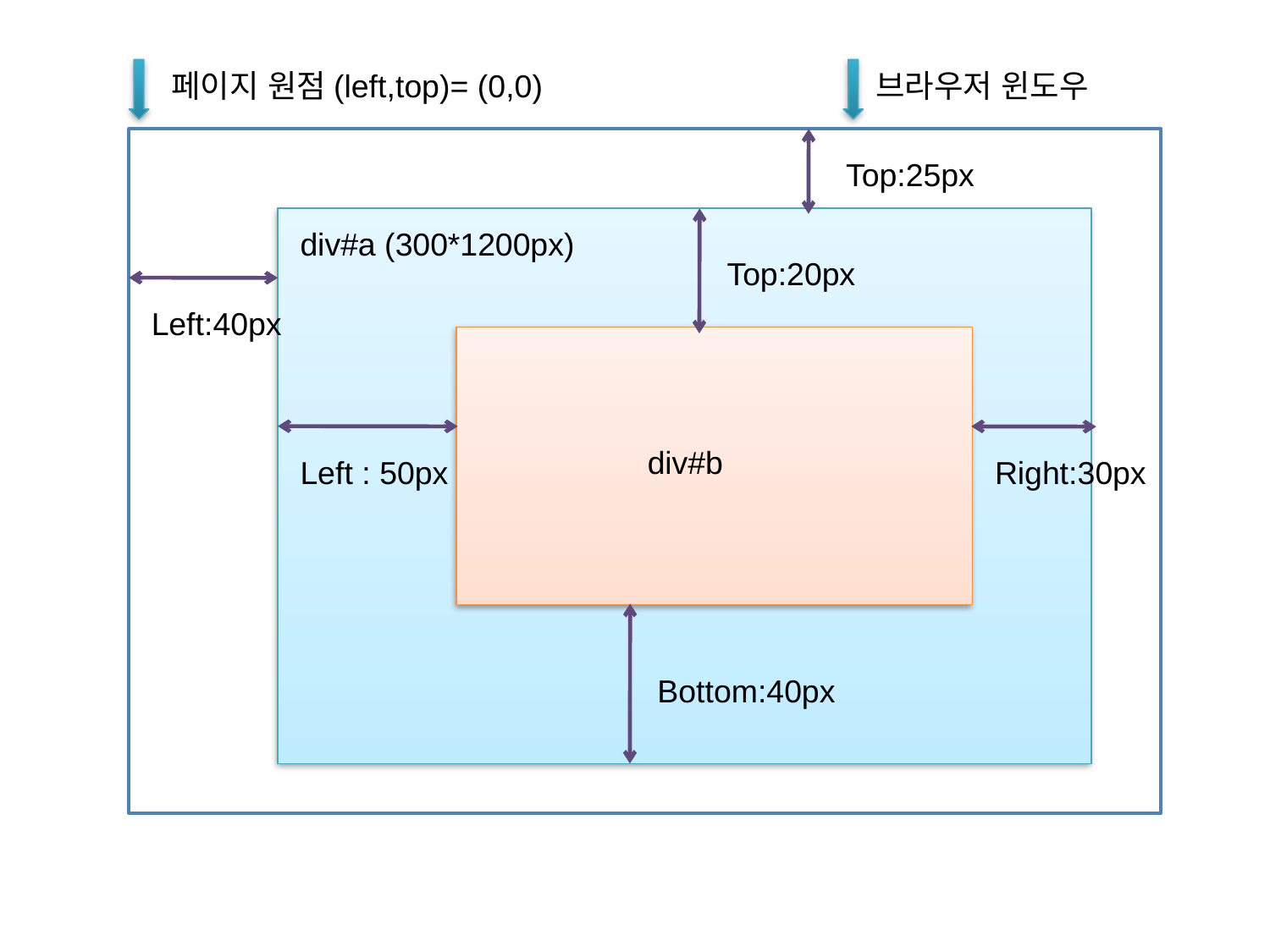

페이지 원점(left,top)= (0,0)

브라우저 윈도우

Top:25px

div#a (300*1200px)
Top:20px
Left:40px

div#b
Left : 50px
Right:30px
Bottom:40px